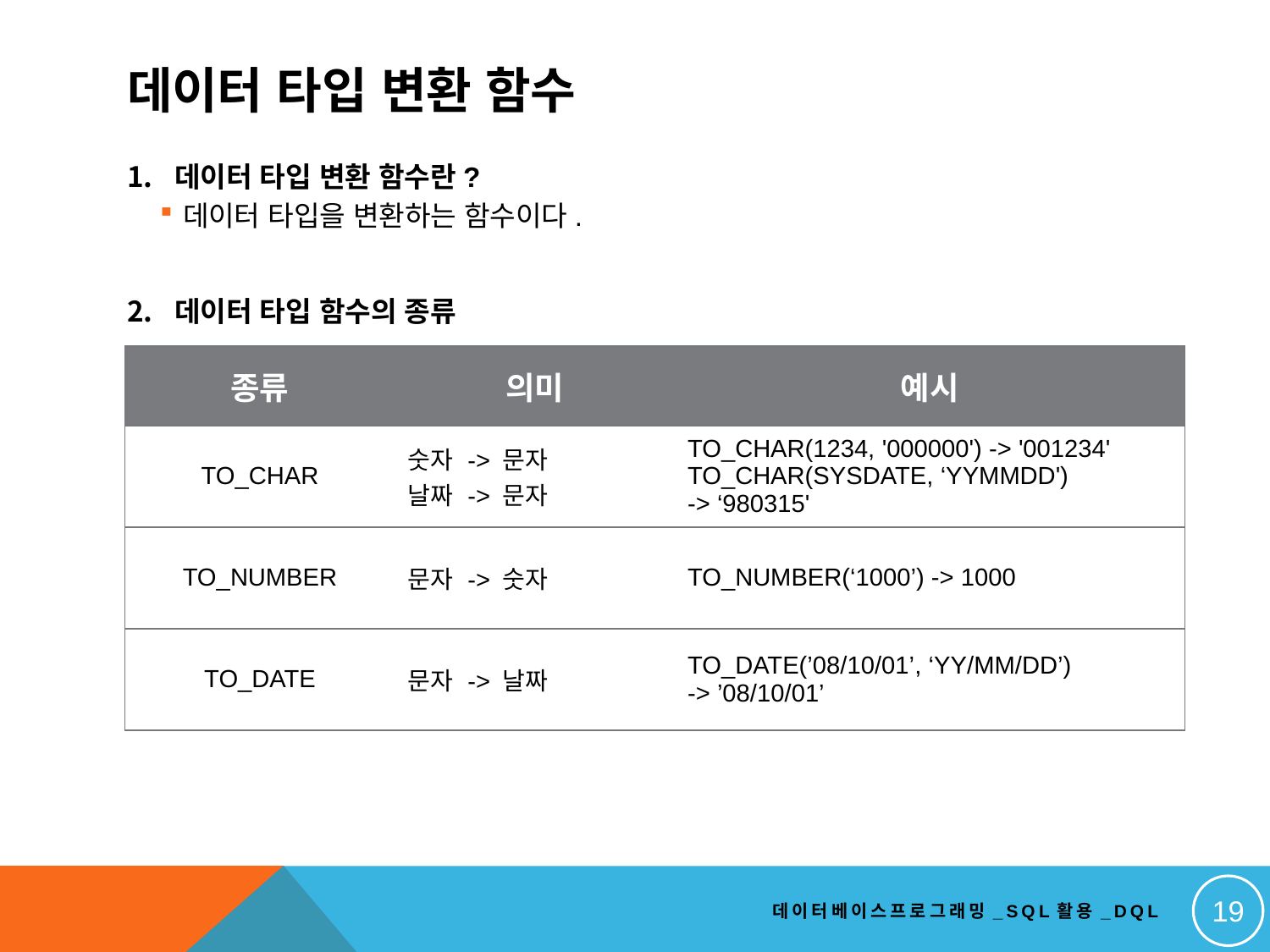

# 데이터 타입 변환 함수
데이터 타입 변환 함수란?
데이터 타입을 변환하는 함수이다.

데이터 타입 함수의 종류
| 종류 | 의미 | 예시 |
| --- | --- | --- |
| TO\_CHAR | 숫자 -> 문자 날짜 -> 문자 | TO\_CHAR(1234, '000000') -> '001234' TO\_CHAR(SYSDATE, ‘YYMMDD') -> ‘980315' |
| TO\_NUMBER | 문자 -> 숫자 | TO\_NUMBER(‘1000’) -> 1000 |
| TO\_DATE | 문자 -> 날짜 | TO\_DATE(’08/10/01’, ‘YY/MM/DD’) -> ’08/10/01’ |
19
데이터베이스프로그래밍_SQL활용_DQL